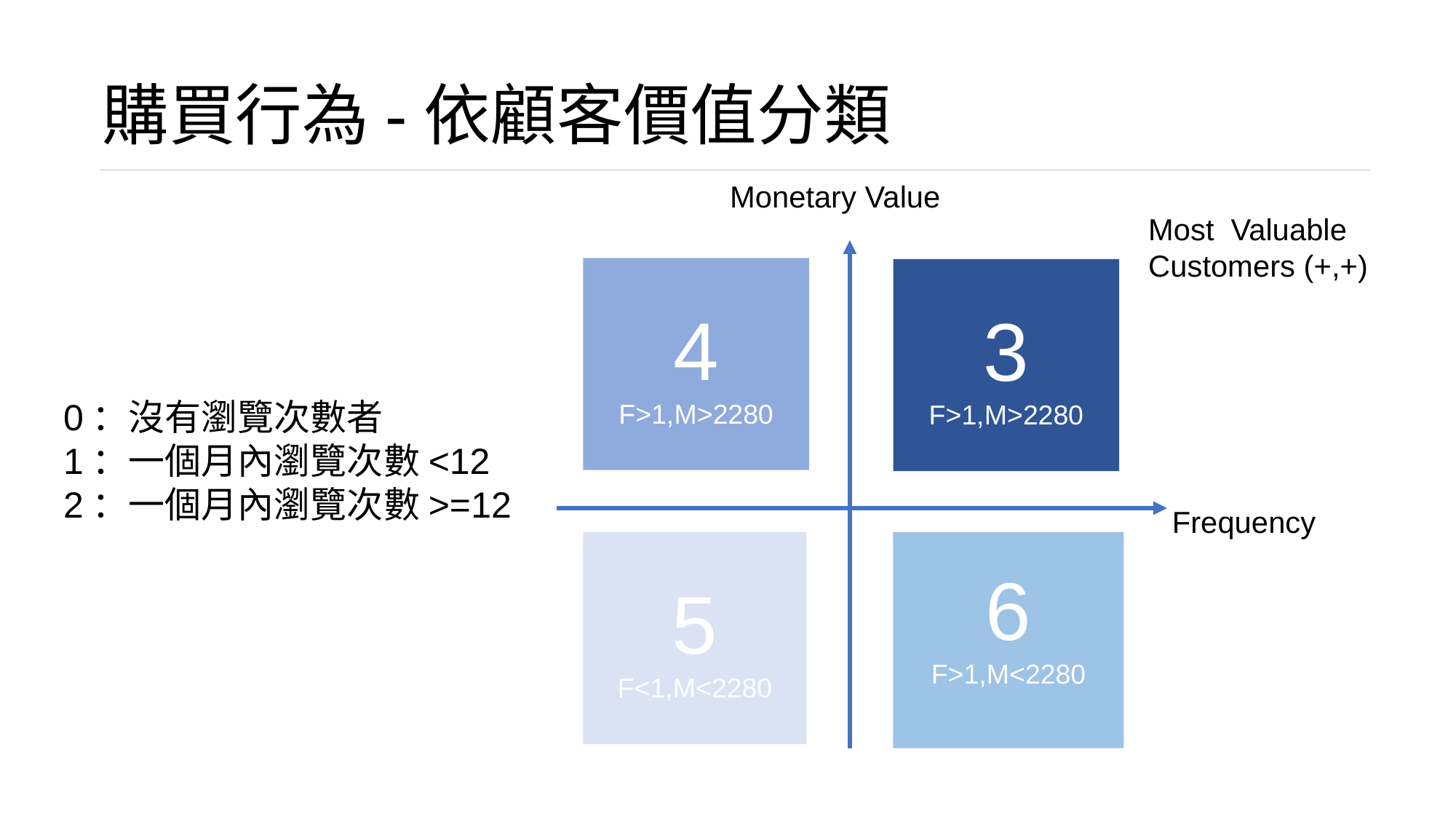

購買行為-依顧客價值分類
Monetary Value
Most  Valuable Customers (+,+)
4
F>1,M>2280
3
F>1,M>2280
0：沒有瀏覽次數者
1：一個月內瀏覽次數<12
2：一個月內瀏覽次數>=12
Frequency
5
F<1,M<2280
6
F>1,M<2280